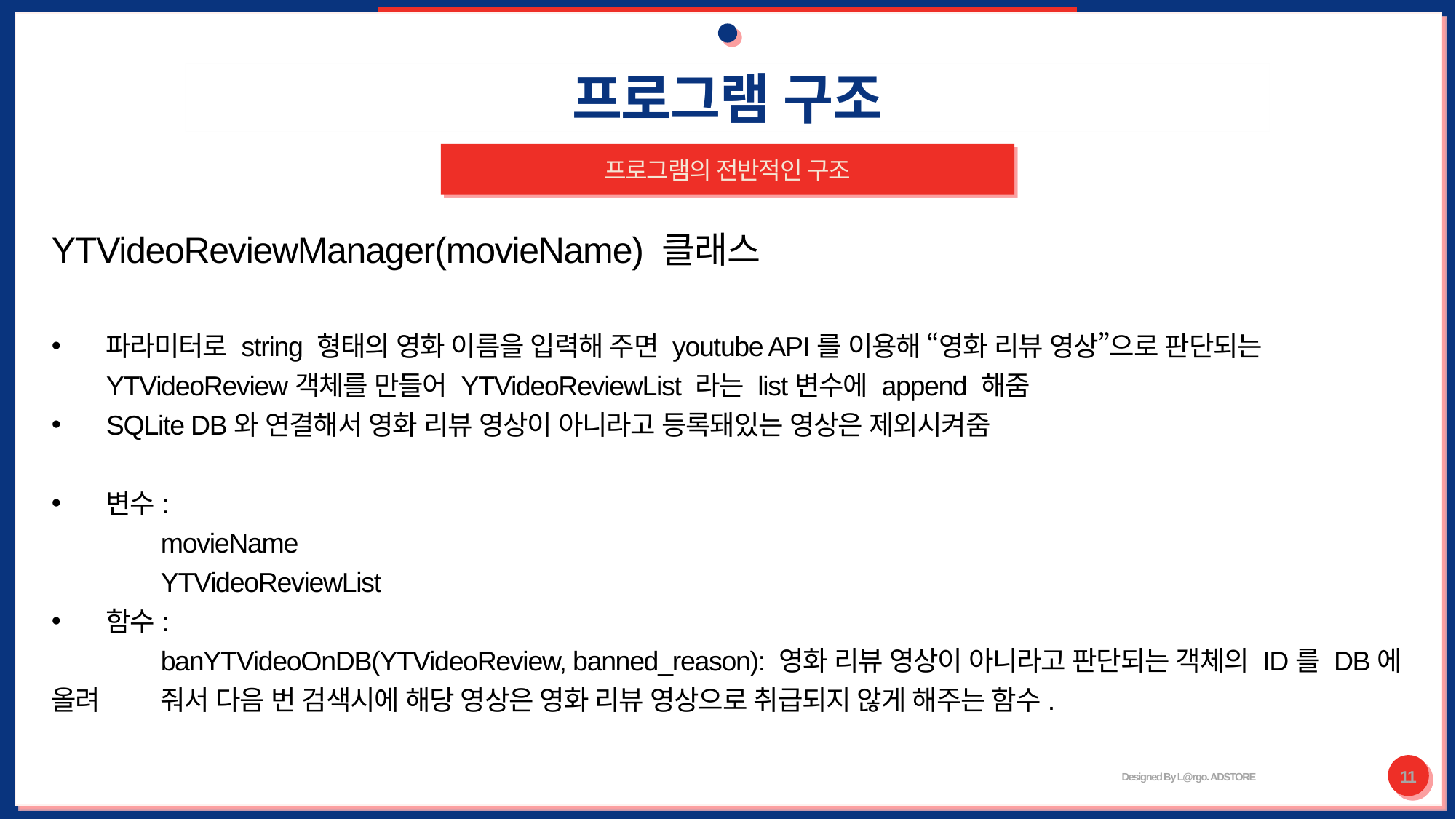

# 프로그램 구조
프로그램의 전반적인 구조
YTVideoReviewManager(movieName) 클래스

파라미터로 string 형태의 영화 이름을 입력해 주면 youtube API를 이용해 “영화 리뷰 영상”으로 판단되는 YTVideoReview객체를 만들어 YTVideoReviewList 라는 list변수에 append 해줌
SQLite DB와 연결해서 영화 리뷰 영상이 아니라고 등록돼있는 영상은 제외시켜줌

변수:
	movieName
	YTVideoReviewList
함수:
	banYTVideoOnDB(YTVideoReview, banned_reason): 영화 리뷰 영상이 아니라고 판단되는 객체의 ID를 DB에 올려	줘서 다음 번 검색시에 해당 영상은 영화 리뷰 영상으로 취급되지 않게 해주는 함수.

Designed By L@rgo. ADSTORE
11